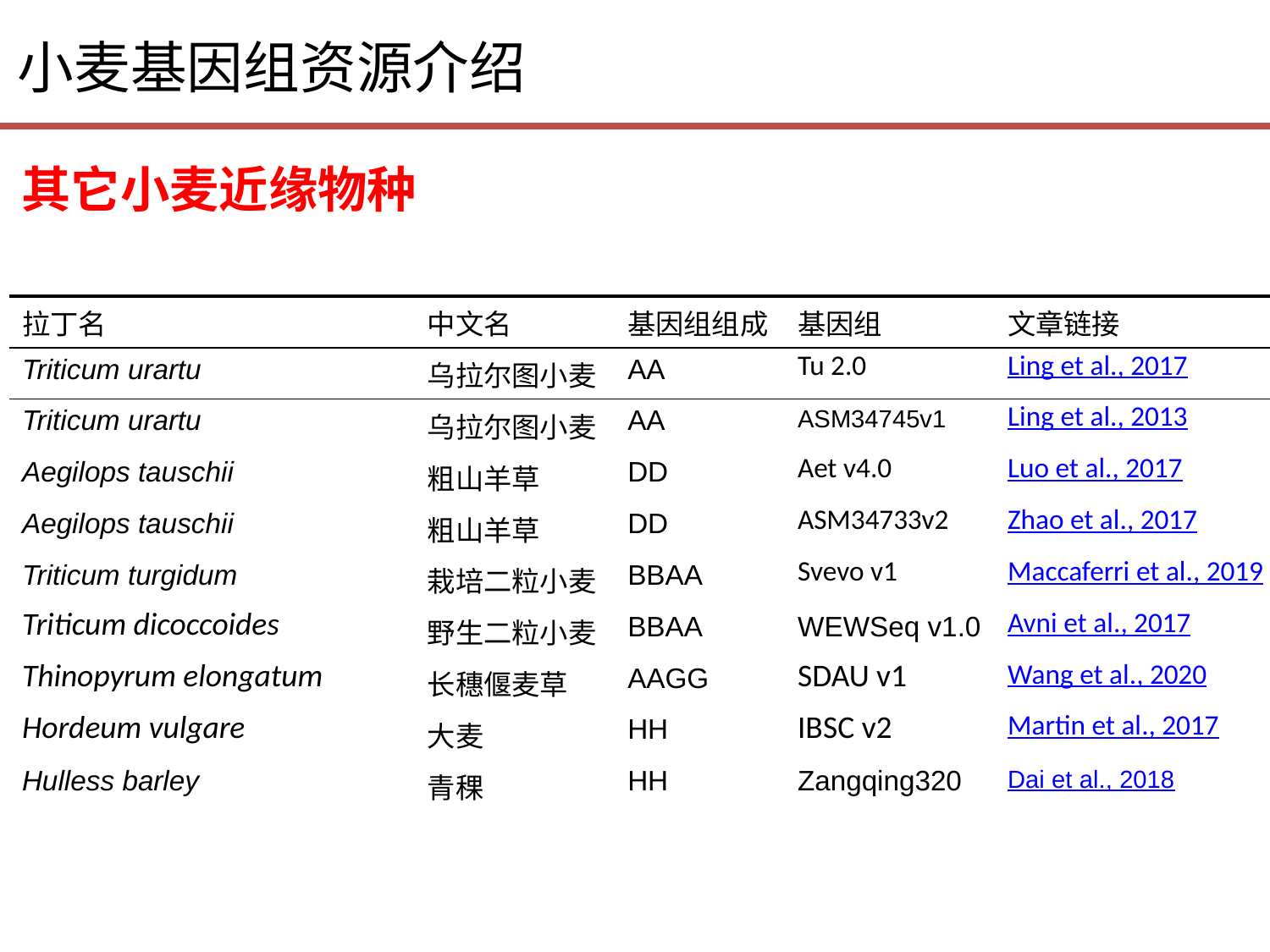

小麦基因组资源介绍
其它小麦近缘物种
| 拉丁名 | 中文名 | 基因组组成 | 基因组 | 文章链接 |
| --- | --- | --- | --- | --- |
| Triticum urartu | 乌拉尔图小麦 | AA | Tu 2.0 | Ling et al., 2017 |
| Triticum urartu | 乌拉尔图小麦 | AA | ASM34745v1 | Ling et al., 2013 |
| Aegilops tauschii | 粗山羊草 | DD | Aet v4.0 | Luo et al., 2017 |
| Aegilops tauschii | 粗山羊草 | DD | ASM34733v2 | Zhao et al., 2017 |
| Triticum turgidum | 栽培二粒小麦 | BBAA | Svevo v1 | Maccaferri et al., 2019 |
| Triticum dicoccoides | 野生二粒小麦 | BBAA | WEWSeq v1.0 | Avni et al., 2017 |
| Thinopyrum elongatum | 长穗偃麦草 | AAGG | SDAU v1 | Wang et al., 2020 |
| Hordeum vulgare | 大麦 | HH | IBSC v2 | Martin et al., 2017 |
| Hulless barley | 青稞 | HH | Zangqing320 | Dai et al., 2018 |